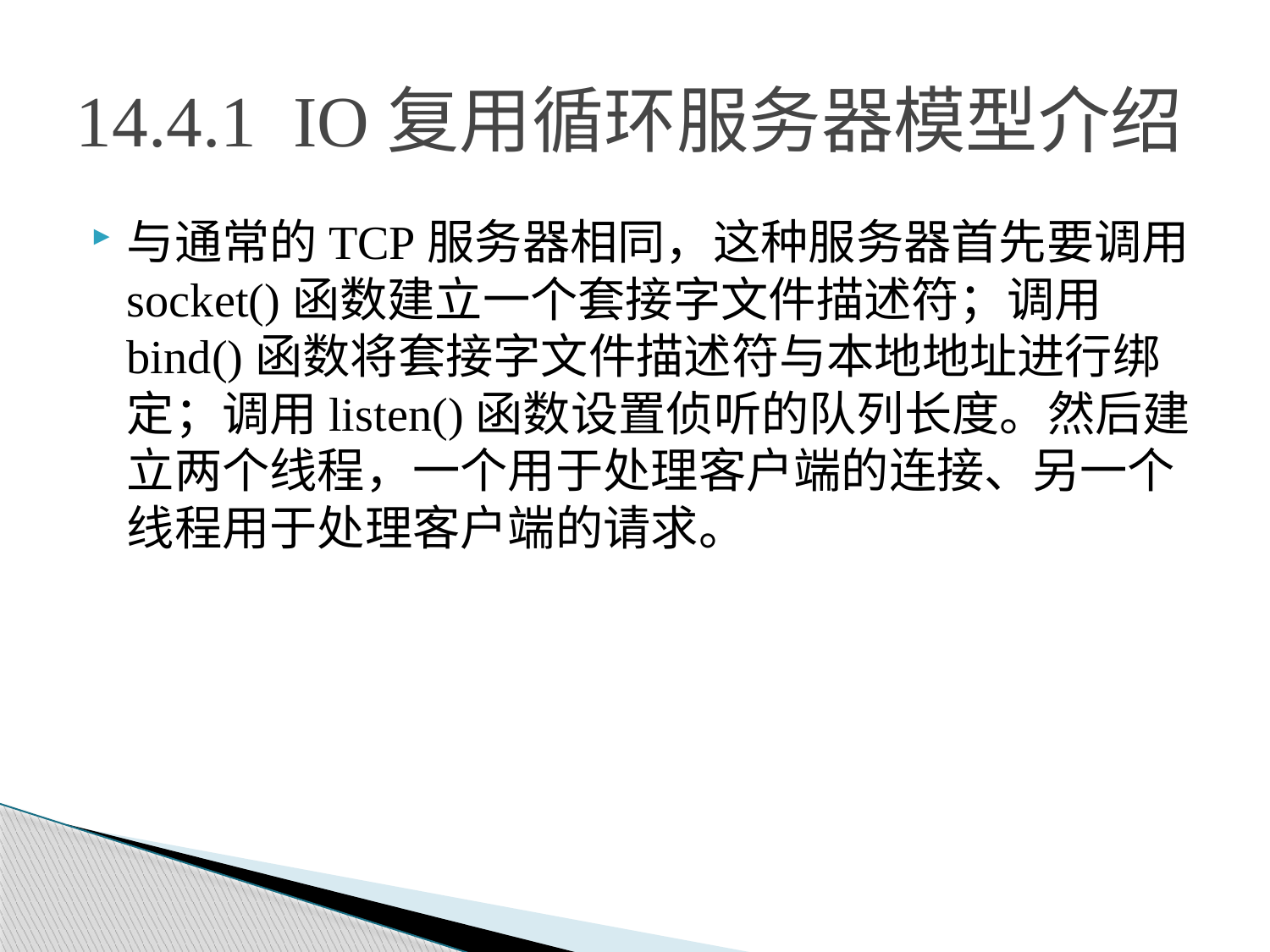

# 14.4.1  IO复用循环服务器模型介绍
与通常的TCP服务器相同，这种服务器首先要调用socket()函数建立一个套接字文件描述符；调用bind()函数将套接字文件描述符与本地地址进行绑定；调用listen()函数设置侦听的队列长度。然后建立两个线程，一个用于处理客户端的连接、另一个线程用于处理客户端的请求。